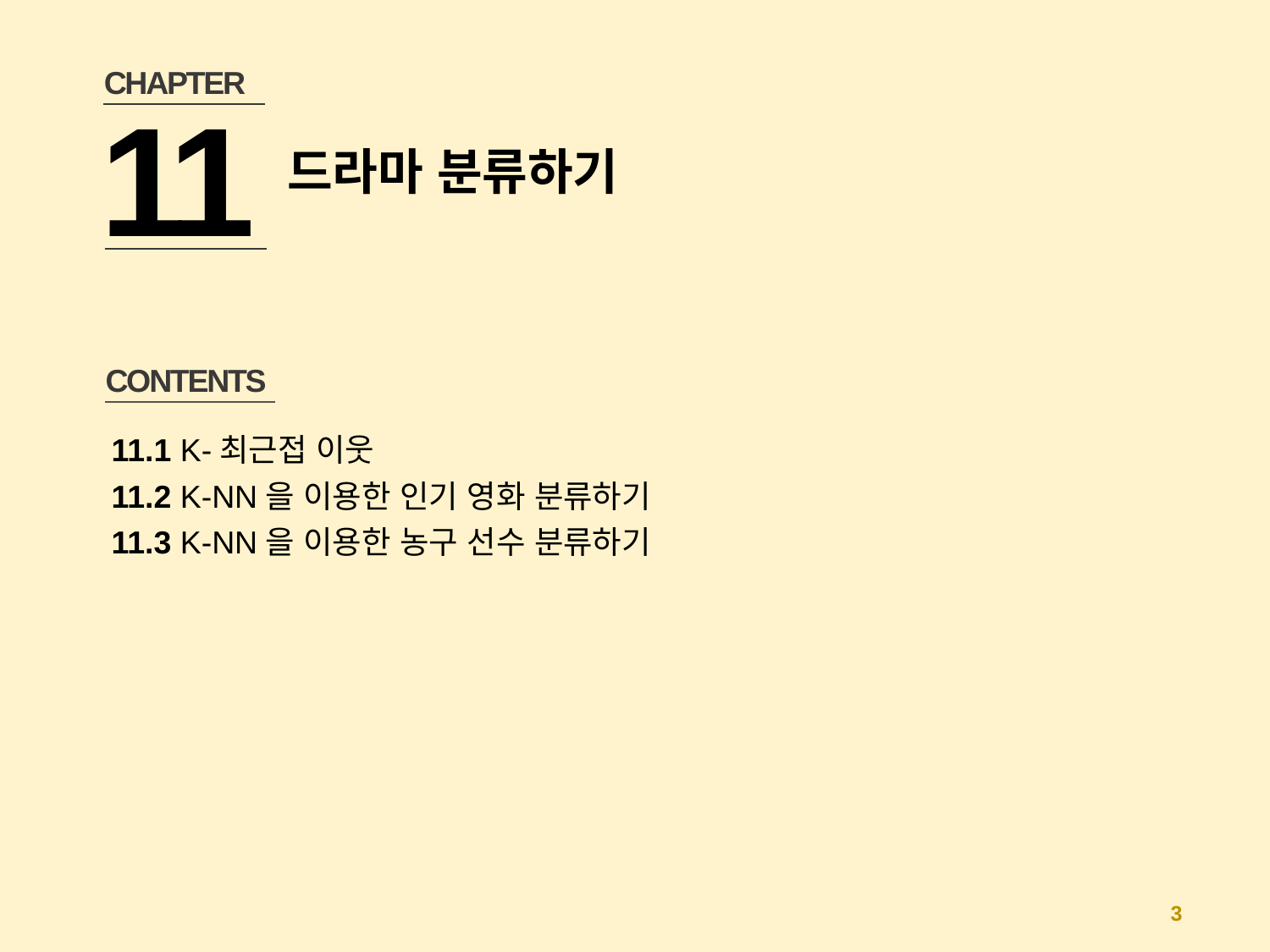

CHAPTER

11
드라마 분류하기
CONTENTS
11.1 K-최근접 이웃
11.2 K-NN을 이용한 인기 영화 분류하기
11.3 K-NN을 이용한 농구 선수 분류하기